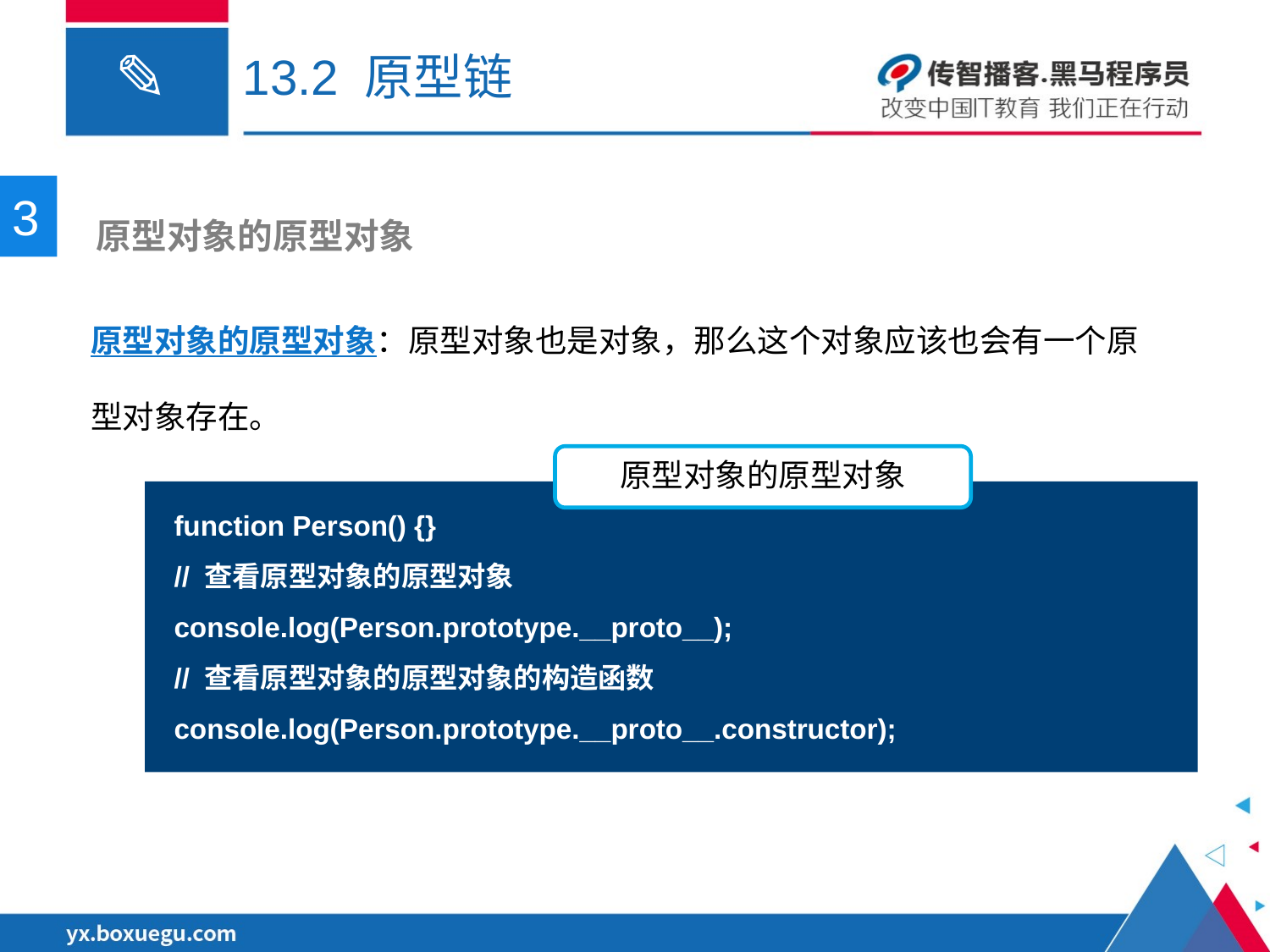

# 13.2 原型链

3
  原型对象的原型对象
原型对象的原型对象：原型对象也是对象，那么这个对象应该也会有一个原型对象存在。
原型对象的原型对象

function Person() {}
// 查看原型对象的原型对象
console.log(Person.prototype.__proto__);
// 查看原型对象的原型对象的构造函数
console.log(Person.prototype.__proto__.constructor);